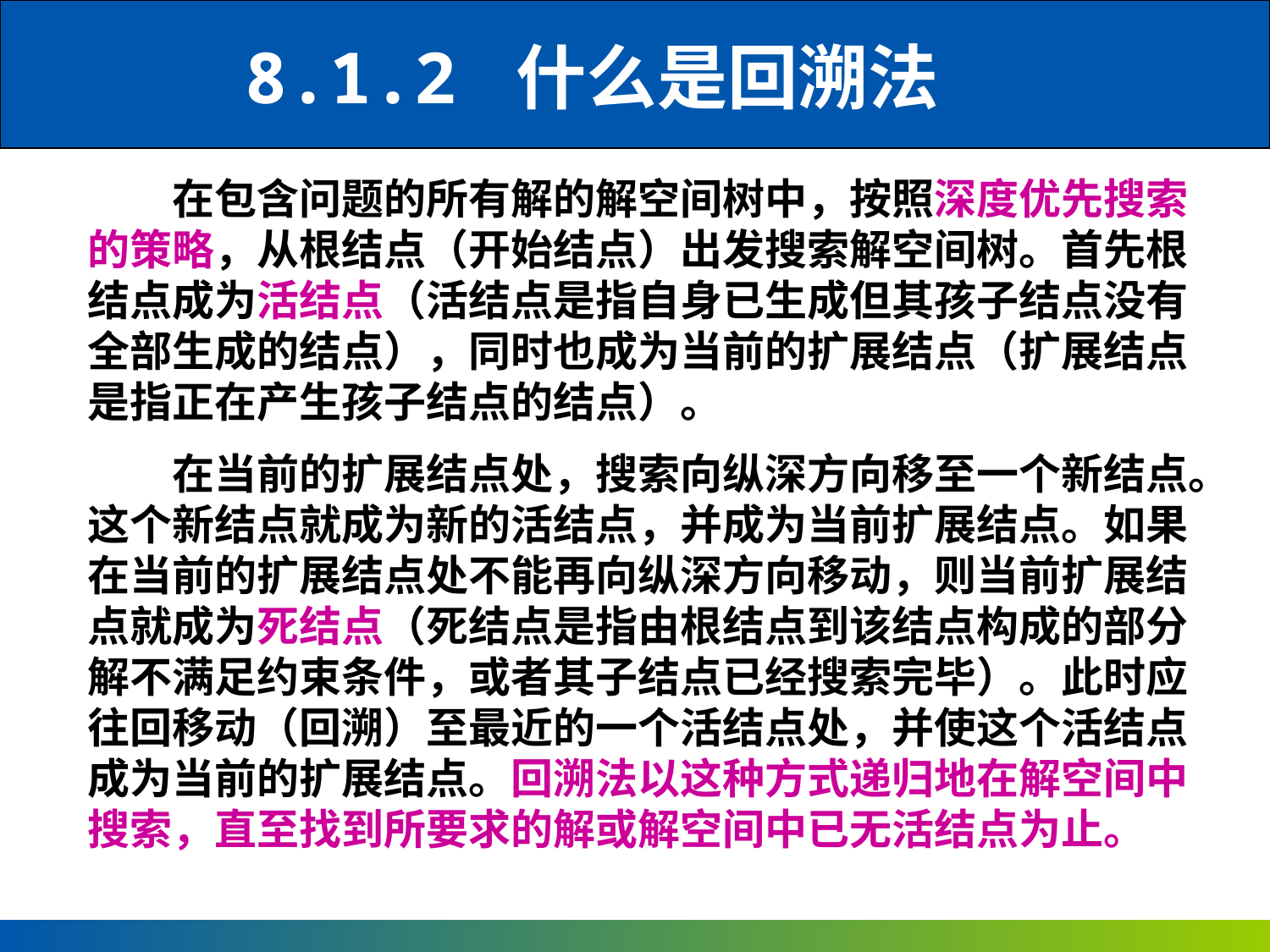

8.1.2 什么是回溯法
　　在包含问题的所有解的解空间树中，按照深度优先搜索的策略，从根结点（开始结点）出发搜索解空间树。首先根结点成为活结点（活结点是指自身已生成但其孩子结点没有全部生成的结点），同时也成为当前的扩展结点（扩展结点是指正在产生孩子结点的结点）。
　　在当前的扩展结点处，搜索向纵深方向移至一个新结点。这个新结点就成为新的活结点，并成为当前扩展结点。如果在当前的扩展结点处不能再向纵深方向移动，则当前扩展结点就成为死结点（死结点是指由根结点到该结点构成的部分解不满足约束条件，或者其子结点已经搜索完毕）。此时应往回移动（回溯）至最近的一个活结点处，并使这个活结点成为当前的扩展结点。回溯法以这种方式递归地在解空间中搜索，直至找到所要求的解或解空间中已无活结点为止。